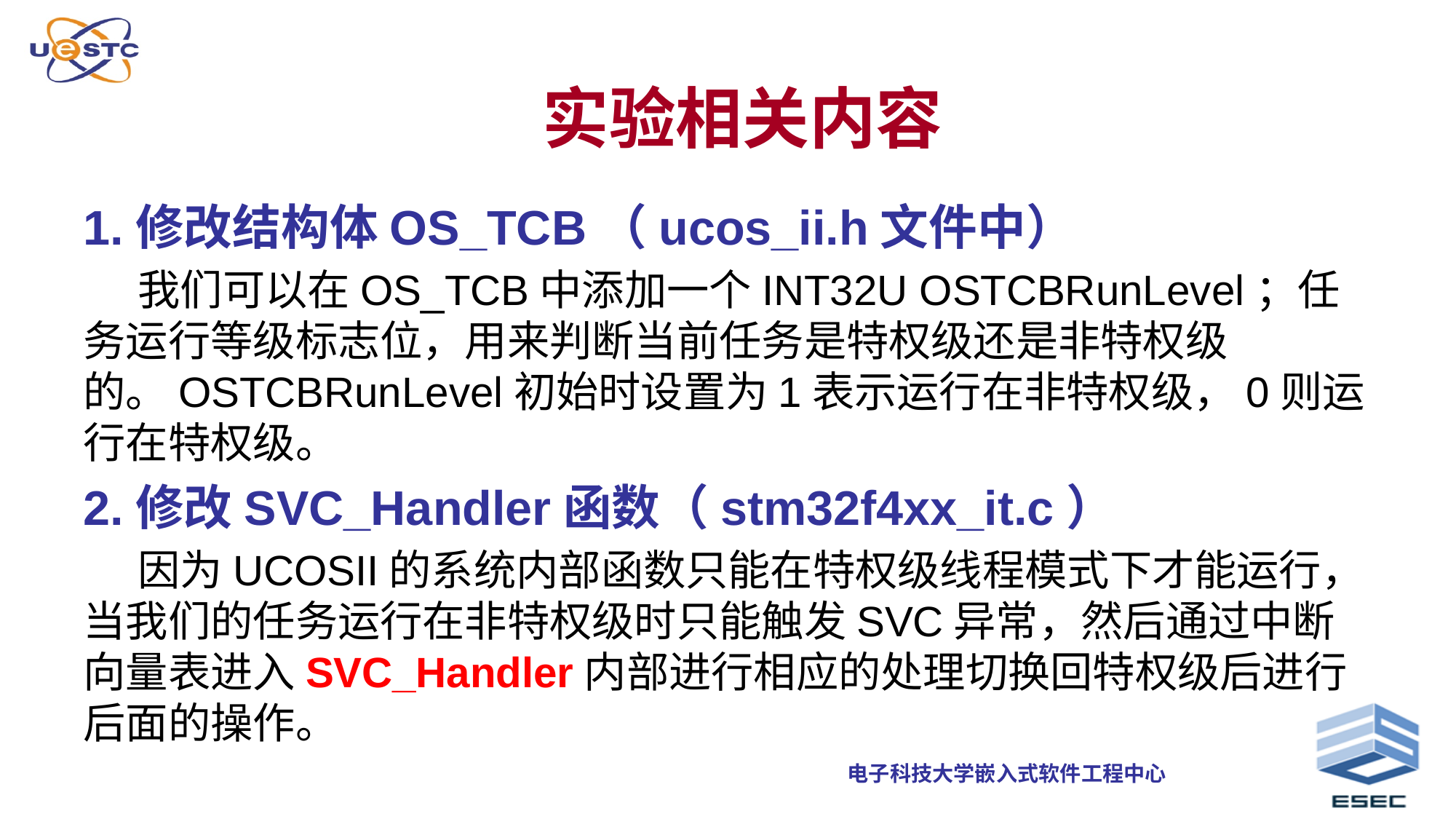

实验相关内容
1.修改结构体OS_TCB（ucos_ii.h文件中）
我们可以在OS_TCB中添加一个INT32U OSTCBRunLevel；任务运行等级标志位，用来判断当前任务是特权级还是非特权级的。OSTCBRunLevel初始时设置为1表示运行在非特权级，0则运行在特权级。
2.修改SVC_Handler函数（stm32f4xx_it.c）
因为UCOSII的系统内部函数只能在特权级线程模式下才能运行，当我们的任务运行在非特权级时只能触发SVC异常，然后通过中断向量表进入SVC_Handler内部进行相应的处理切换回特权级后进行后面的操作。